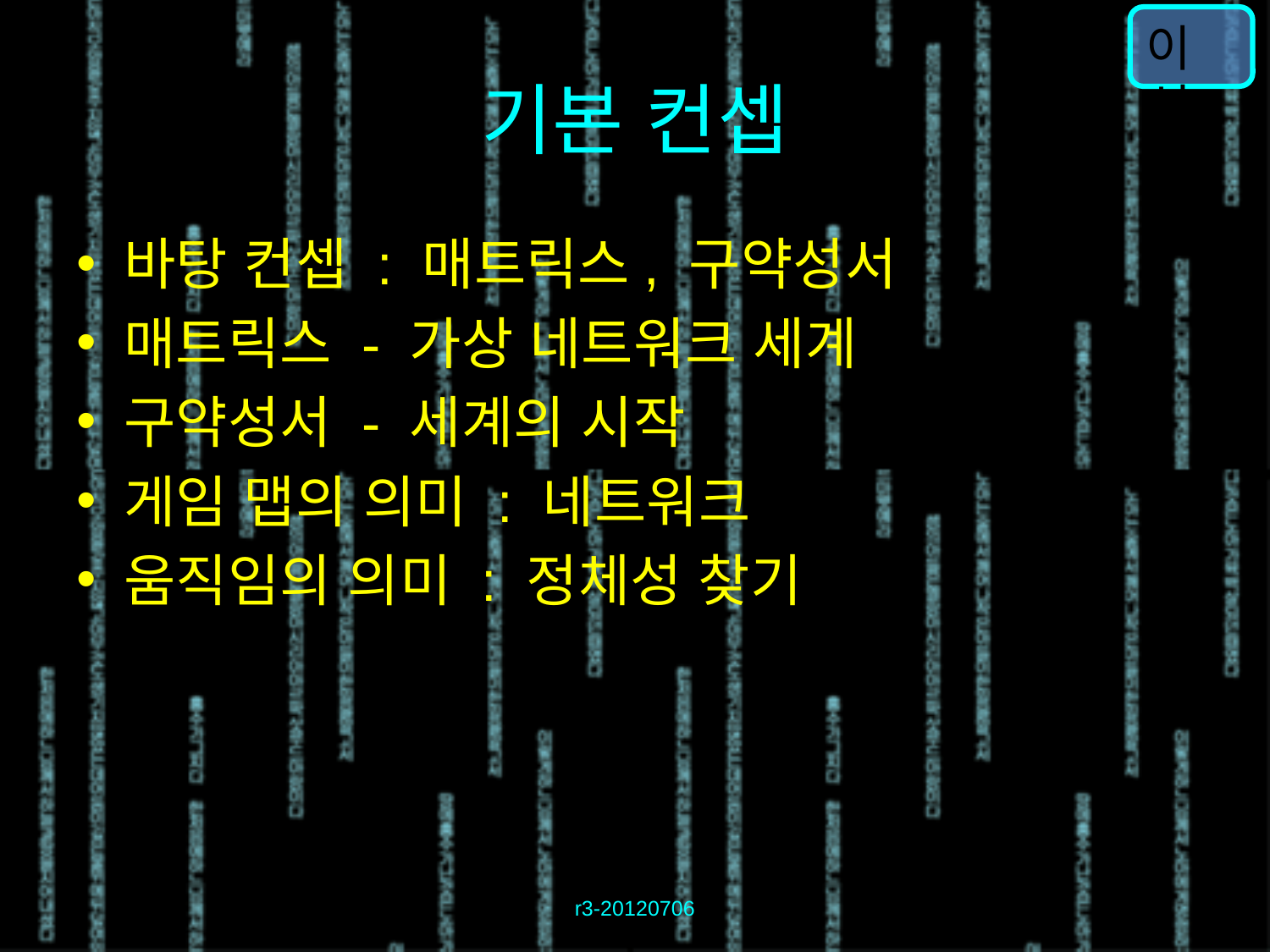

이석
# 기본 컨셉
바탕 컨셉 : 매트릭스, 구약성서
매트릭스 - 가상 네트워크 세계
구약성서 - 세계의 시작
게임 맵의 의미 : 네트워크
움직임의 의미 : 정체성 찾기
r3-20120706